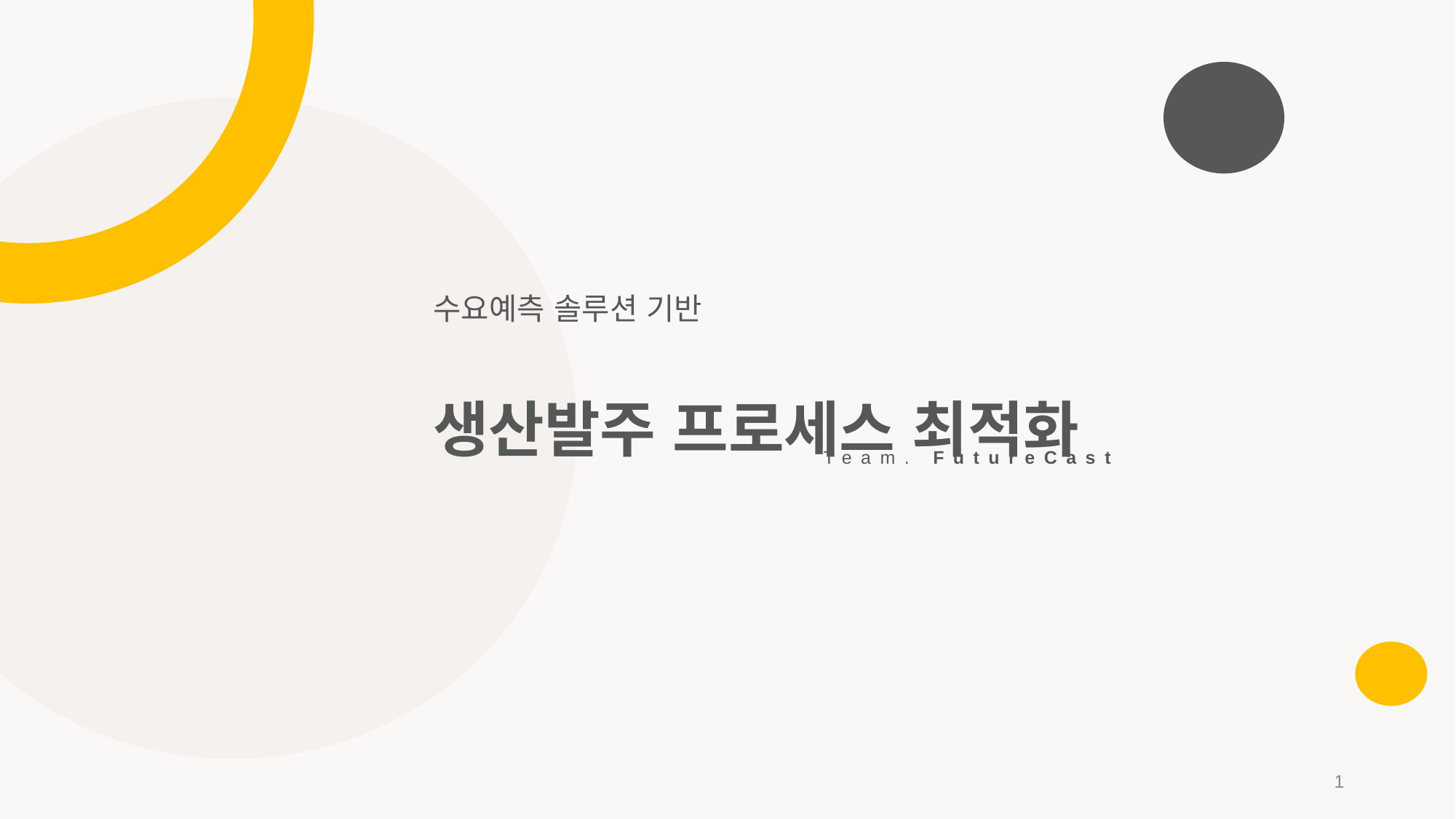

수요예측 솔루션 기반

생산발주 프로세스 최적화

Team. FutureCast

1